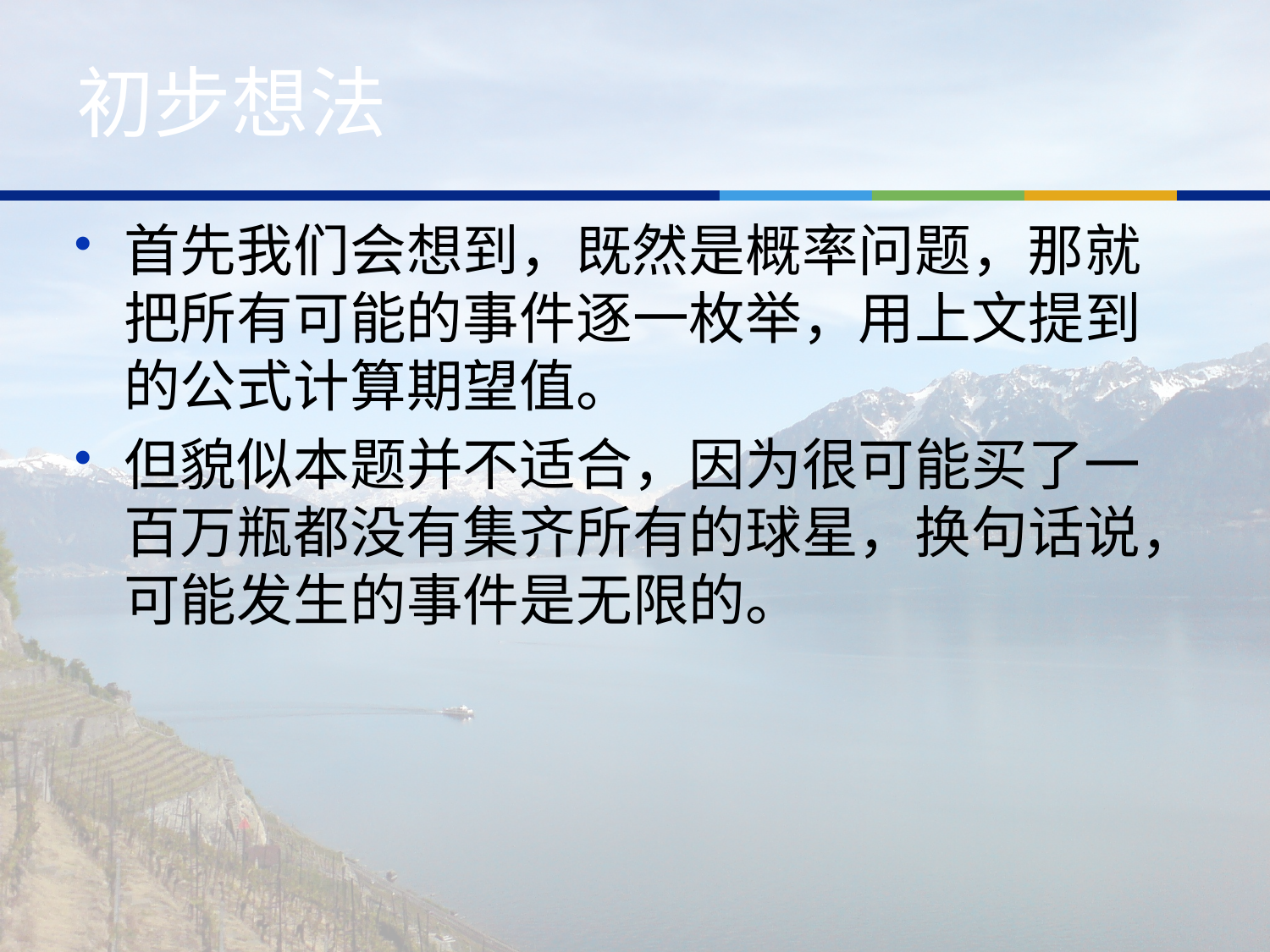

# 初步想法
首先我们会想到，既然是概率问题，那就把所有可能的事件逐一枚举，用上文提到的公式计算期望值。
但貌似本题并不适合，因为很可能买了一百万瓶都没有集齐所有的球星，换句话说，可能发生的事件是无限的。